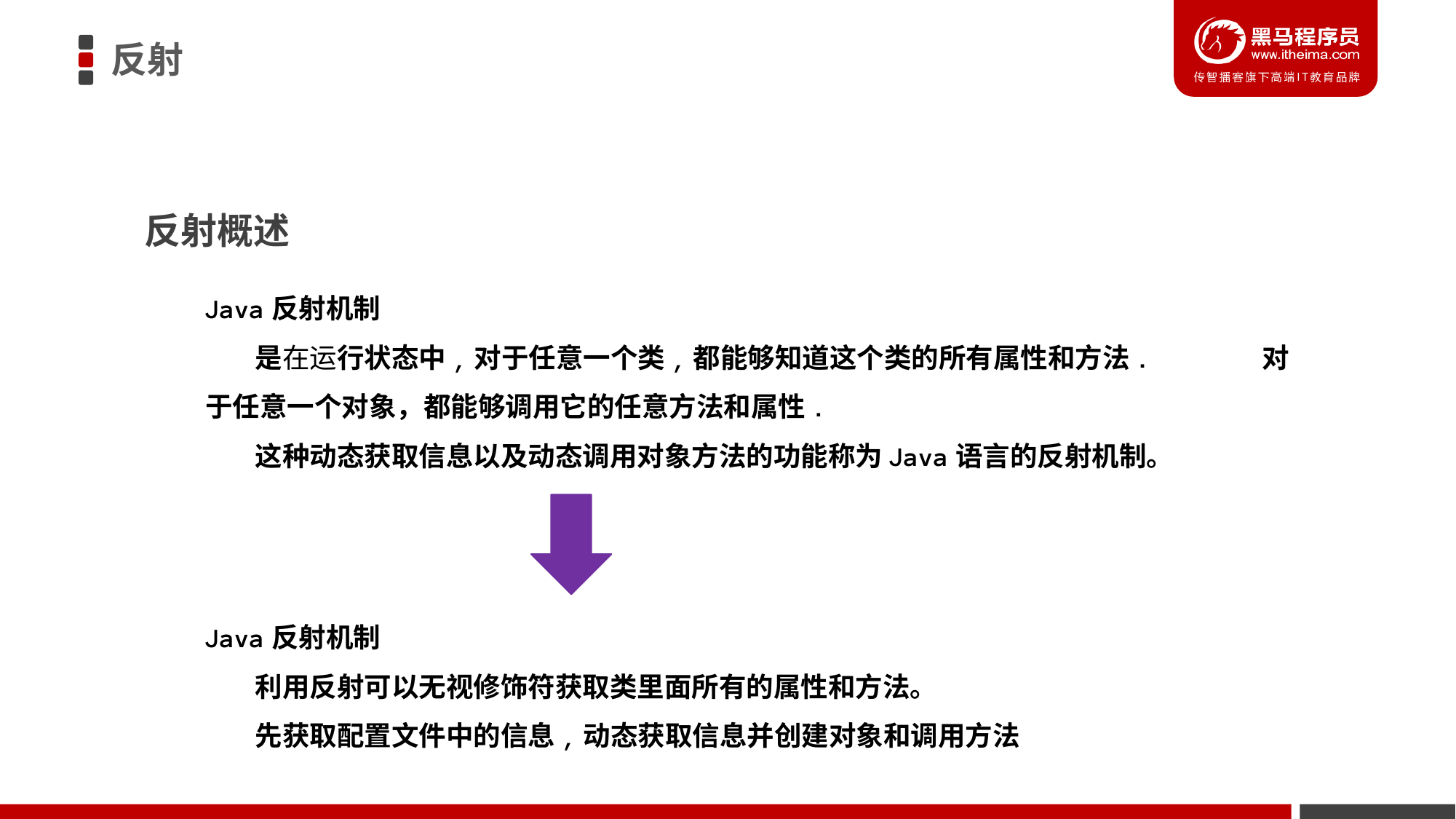

反射
反射概述
Java反射机制
       是在运行状态中,对于任意一个类,都能够知道这个类的所有属性和方法.       对于任意一个对象，都能够调用它的任意方法和属性.
       这种动态获取信息以及动态调用对象方法的功能称为Java语言的反射机制。

Java反射机制
       利用反射可以无视修饰符获取类里面所有的属性和方法。
       先获取配置文件中的信息,动态获取信息并创建对象和调用方法